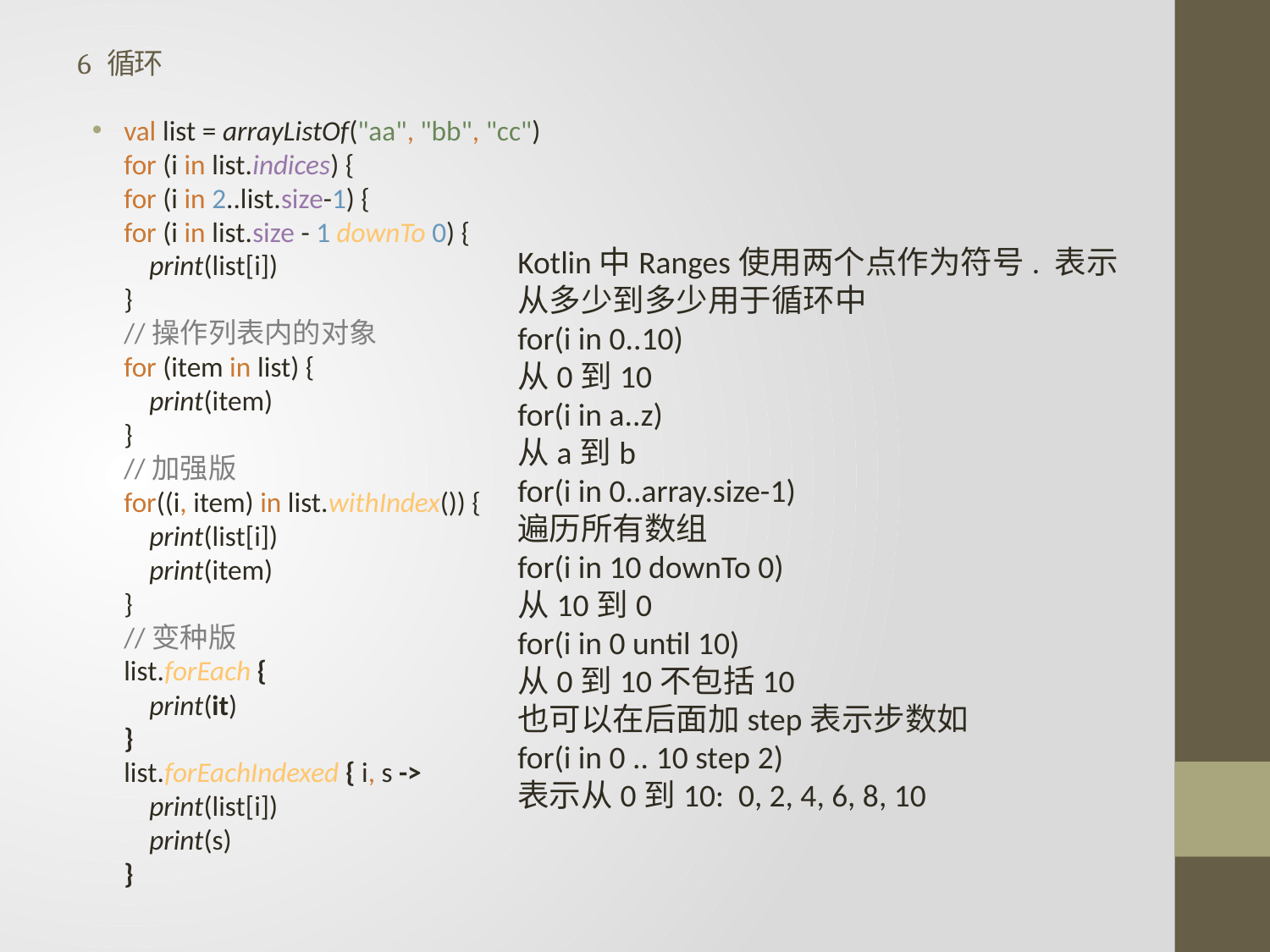

# 6  循环
val list = arrayListOf("aa", "bb", "cc")
for (i in list.indices) {
for (i in 2..list.size-1) {
for (i in list.size - 1 downTo 0) {
    print(list[i])
}
//操作列表内的对象
for (item in list) {
    print(item)
}
//加强版
for((i, item) in list.withIndex()) {
    print(list[i])
    print(item)
}
//变种版
list.forEach {
    print(it)
}
list.forEachIndexed { i, s ->
    print(list[i])
    print(s)
}
Kotlin中Ranges使用两个点作为符号. 表示从多少到多少用于循环中
for(i in 0..10)
从0到10
for(i in a..z)
从a到b
for(i in 0..array.size-1)
遍历所有数组
for(i in 10 downTo 0)
从10到0
for(i in 0 until 10)
从0到10不包括10
也可以在后面加step表示步数如
for(i in 0 .. 10 step 2)
表示从0到10:  0, 2, 4, 6, 8, 10